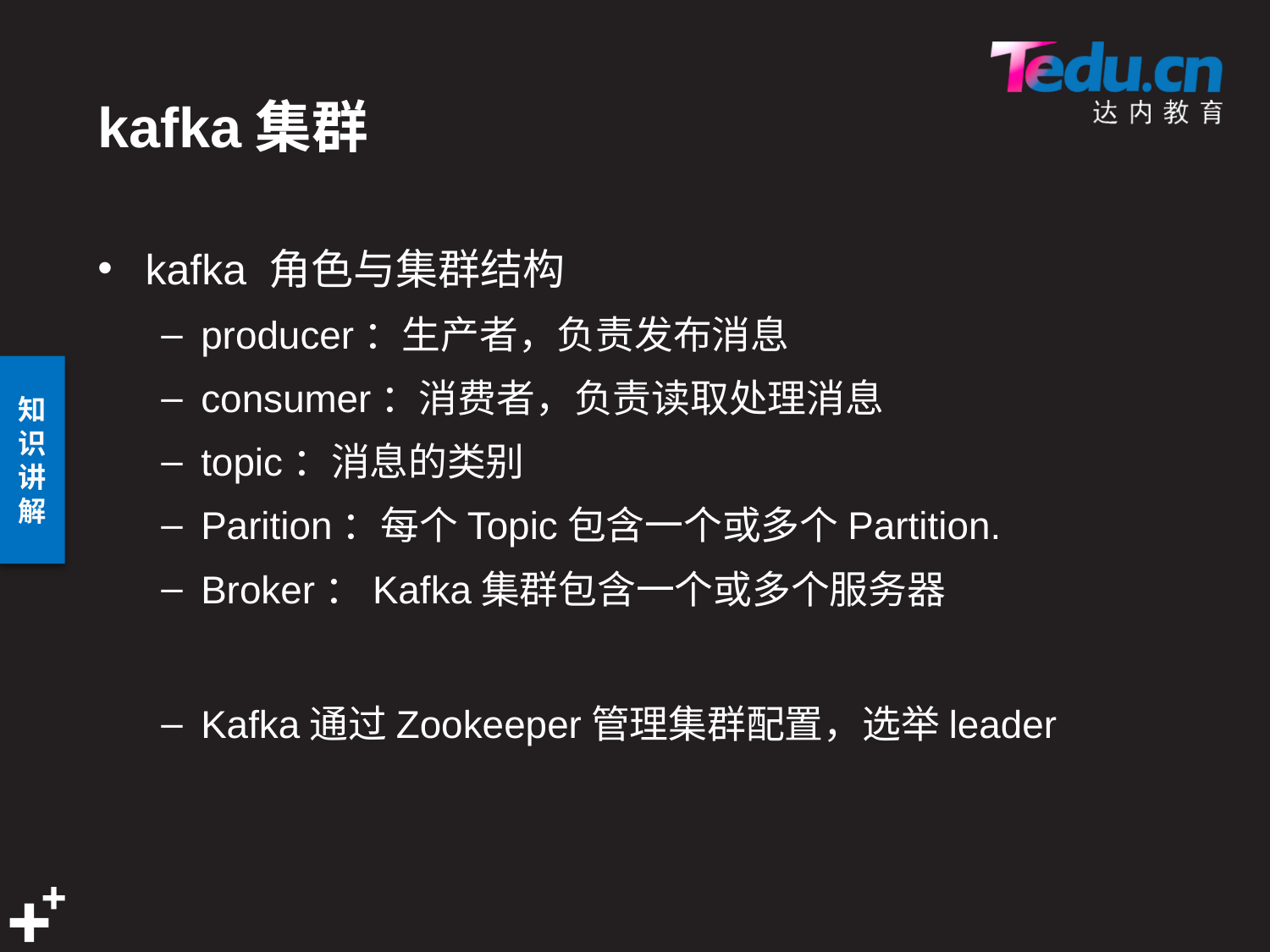

# kafka集群
kafka 角色与集群结构
producer：生产者，负责发布消息
consumer：消费者，负责读取处理消息
topic：消息的类别
Parition：每个Topic包含一个或多个Partition.
Broker：Kafka集群包含一个或多个服务器

Kafka通过Zookeeper管理集群配置，选举leader